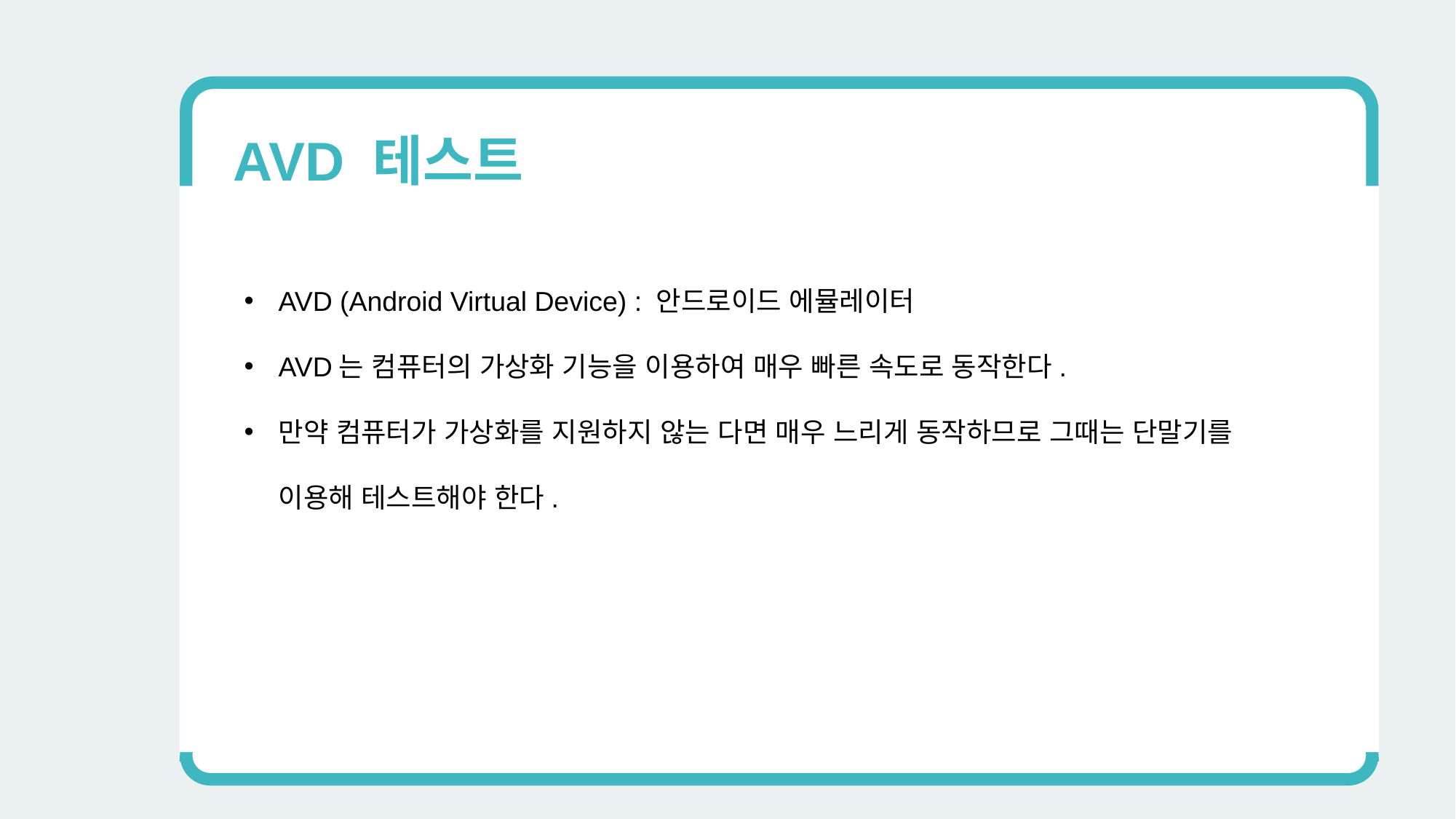

AVD 테스트

AVD (Android Virtual Device) : 안드로이드 에뮬레이터
AVD는 컴퓨터의 가상화 기능을 이용하여 매우 빠른 속도로 동작한다.
만약 컴퓨터가 가상화를 지원하지 않는 다면 매우 느리게 동작하므로 그때는 단말기를 이용해 테스트해야 한다.